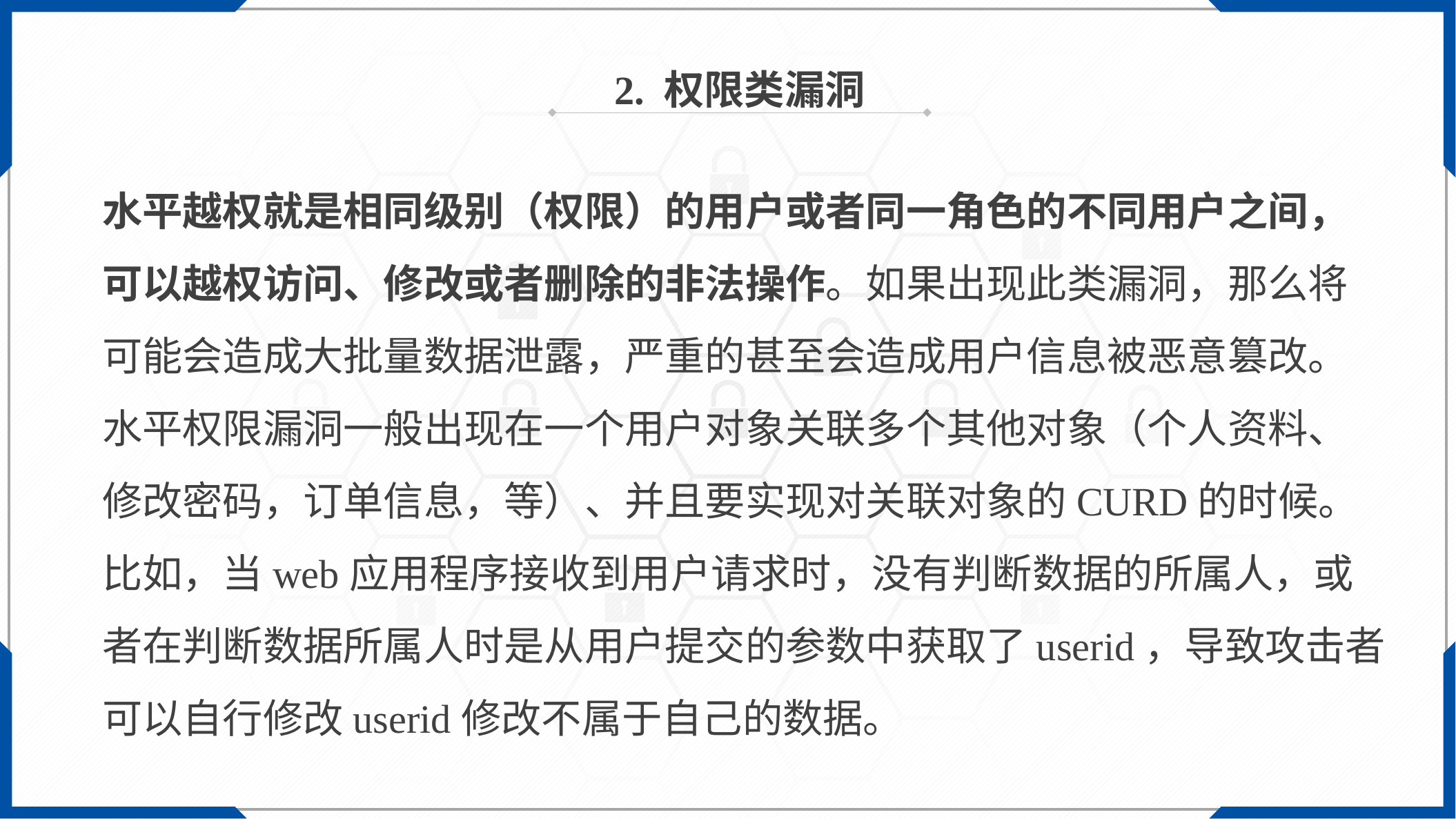

2. 权限类漏洞
水平越权就是相同级别（权限）的用户或者同一角色的不同用户之间，可以越权访问、修改或者删除的非法操作。如果出现此类漏洞，那么将可能会造成大批量数据泄露，严重的甚至会造成用户信息被恶意篡改。水平权限漏洞一般出现在一个用户对象关联多个其他对象（个人资料、修改密码，订单信息，等）、并且要实现对关联对象的CURD的时候。
比如，当web应用程序接收到用户请求时，没有判断数据的所属人，或者在判断数据所属人时是从用户提交的参数中获取了userid，导致攻击者可以自行修改userid修改不属于自己的数据。